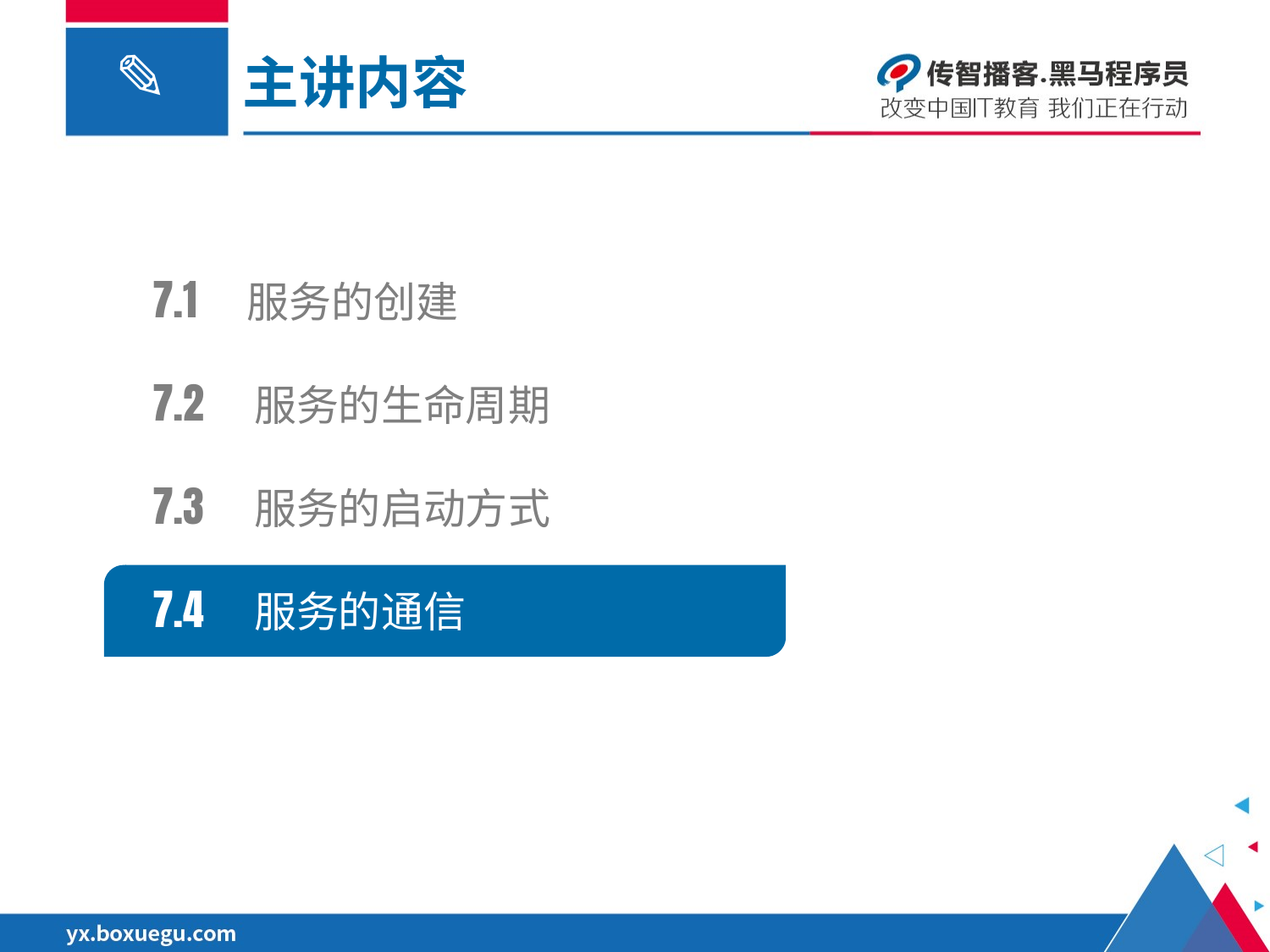

主讲内容
7.1    服务的创建
7.2    服务的生命周期
7.3    服务的启动方式

7.4    服务的通信